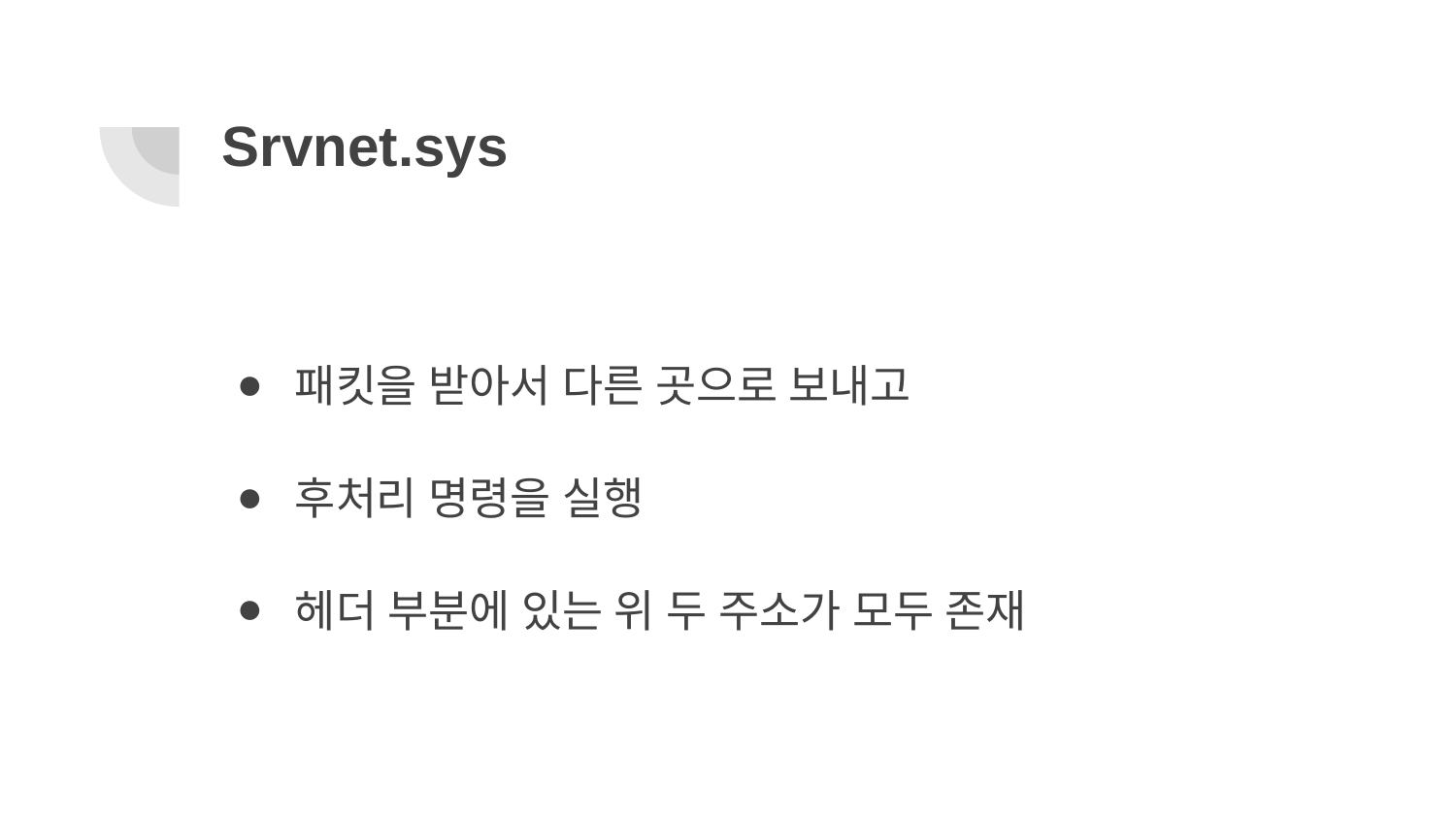

# Srvnet.sys
패킷을 받아서 다른 곳으로 보내고
후처리 명령을 실행
헤더 부분에 있는 위 두 주소가 모두 존재